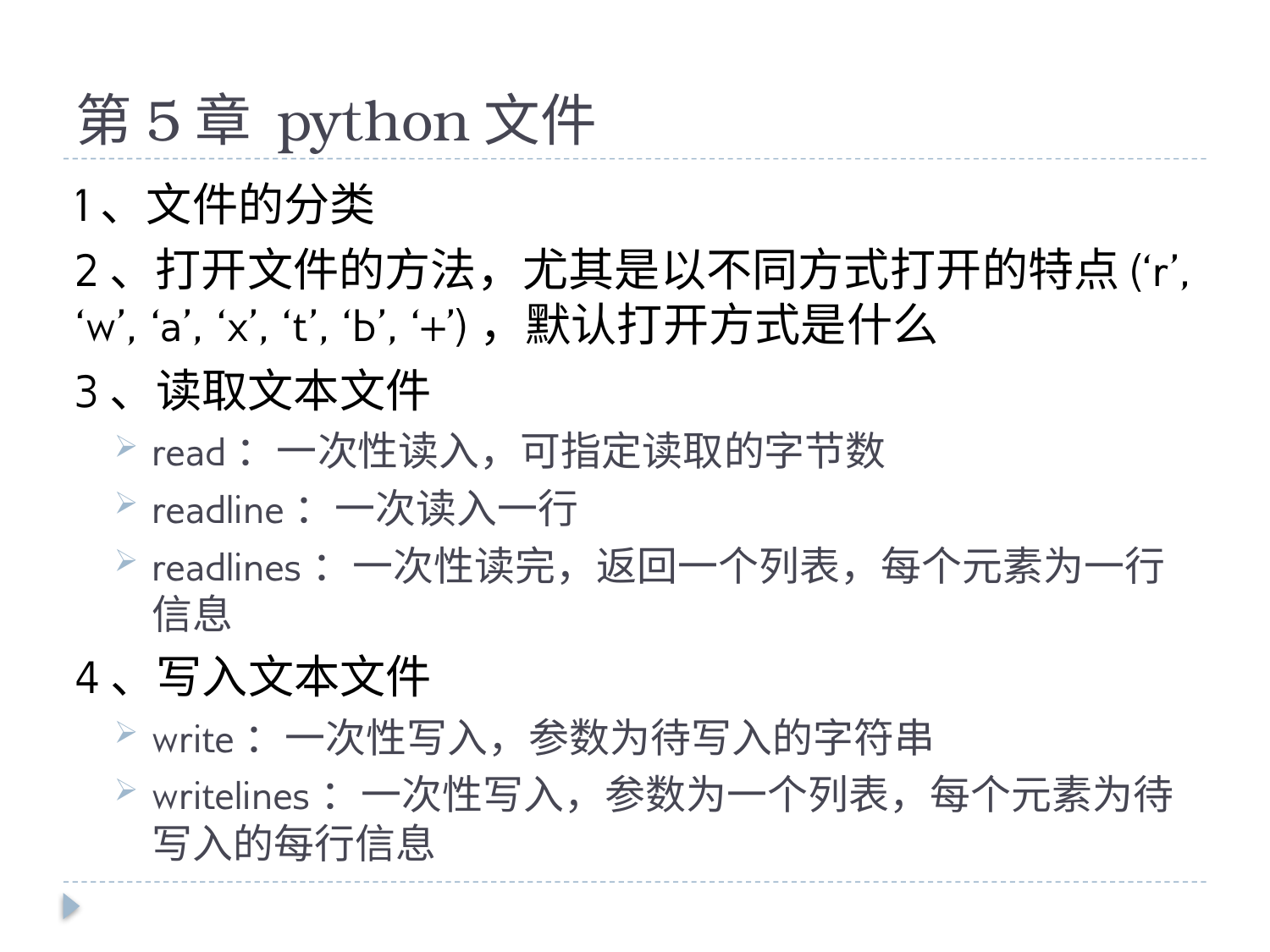

# 第5章 python文件
1、文件的分类
2、打开文件的方法，尤其是以不同方式打开的特点(‘r’, ‘w’, ‘a’, ‘x’, ‘t’, ‘b’, ‘+’)，默认打开方式是什么
3、读取文本文件
read：一次性读入，可指定读取的字节数
readline：一次读入一行
readlines：一次性读完，返回一个列表，每个元素为一行信息
4、写入文本文件
write：一次性写入，参数为待写入的字符串
writelines：一次性写入，参数为一个列表，每个元素为待写入的每行信息